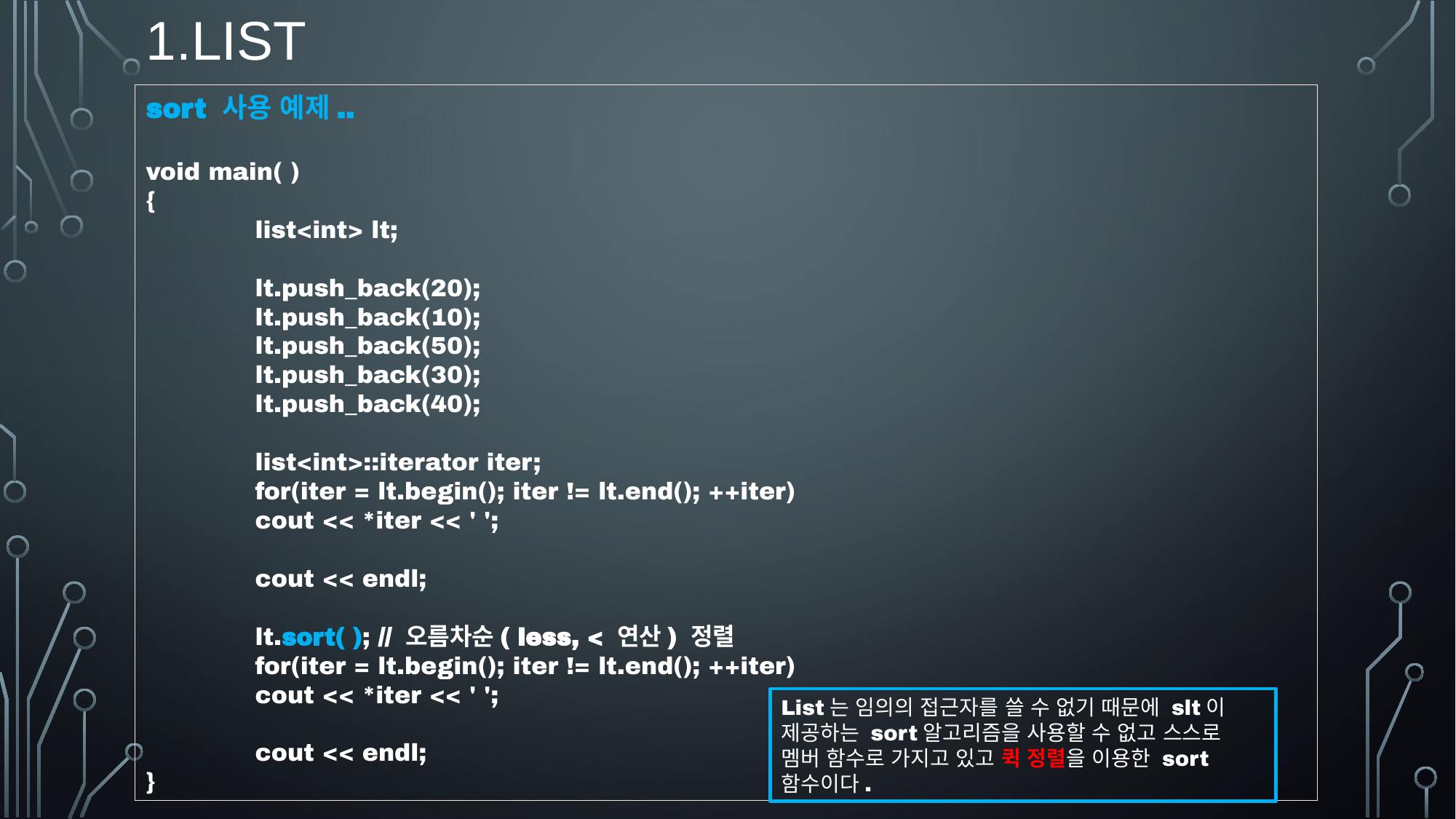

# 1.LIST
sort 사용 예제..

void main( )
{
    	list<int> lt;

    	lt.push_back(20);
    	lt.push_back(10);
   	lt.push_back(50);
    	lt.push_back(30);
    	lt.push_back(40);

    	list<int>::iterator iter;
    	for(iter = lt.begin(); iter != lt.end(); ++iter)
        	cout << *iter << ' ';

	cout << endl;

    	lt.sort( ); // 오름차순( less, < 연산) 정렬
    	for(iter = lt.begin(); iter != lt.end(); ++iter)
        	cout << *iter << ' ';

	cout << endl;
}
List는 임의의 접근자를 쓸 수 없기 때문에 slt이 제공하는 sort알고리즘을 사용할 수 없고 스스로 멤버 함수로 가지고 있고 퀵 정렬을 이용한 sort 함수이다.